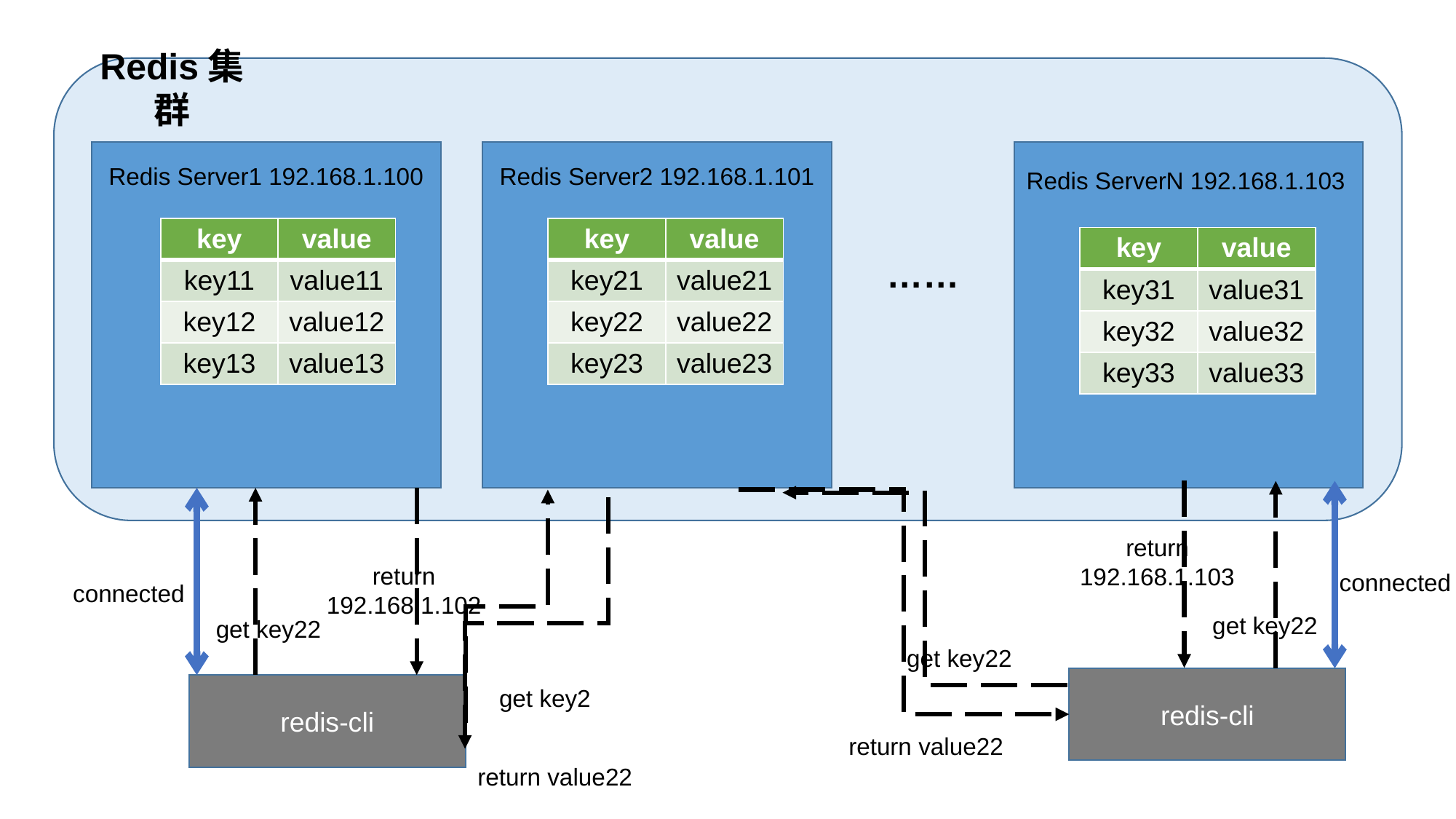

Redis集群

Redis Server2 192.168.1.101

Redis Server1 192.168.1.100
Redis ServerN 192.168.1.103
| key | value |
| --- | --- |
| key21 | value21 |
| key22 | value22 |
| key23 | value23 |
| key | value |
| --- | --- |
| key11 | value11 |
| key12 | value12 |
| key13 | value13 |
| key | value |
| --- | --- |
| key31 | value31 |
| key32 | value32 |
| key33 | value33 |
……

return 192.168.1.103
connected
return 192.168.1.102
connected
get key22
get key22
get key22
redis-cli
get key2
redis-cli
return value22
return value22